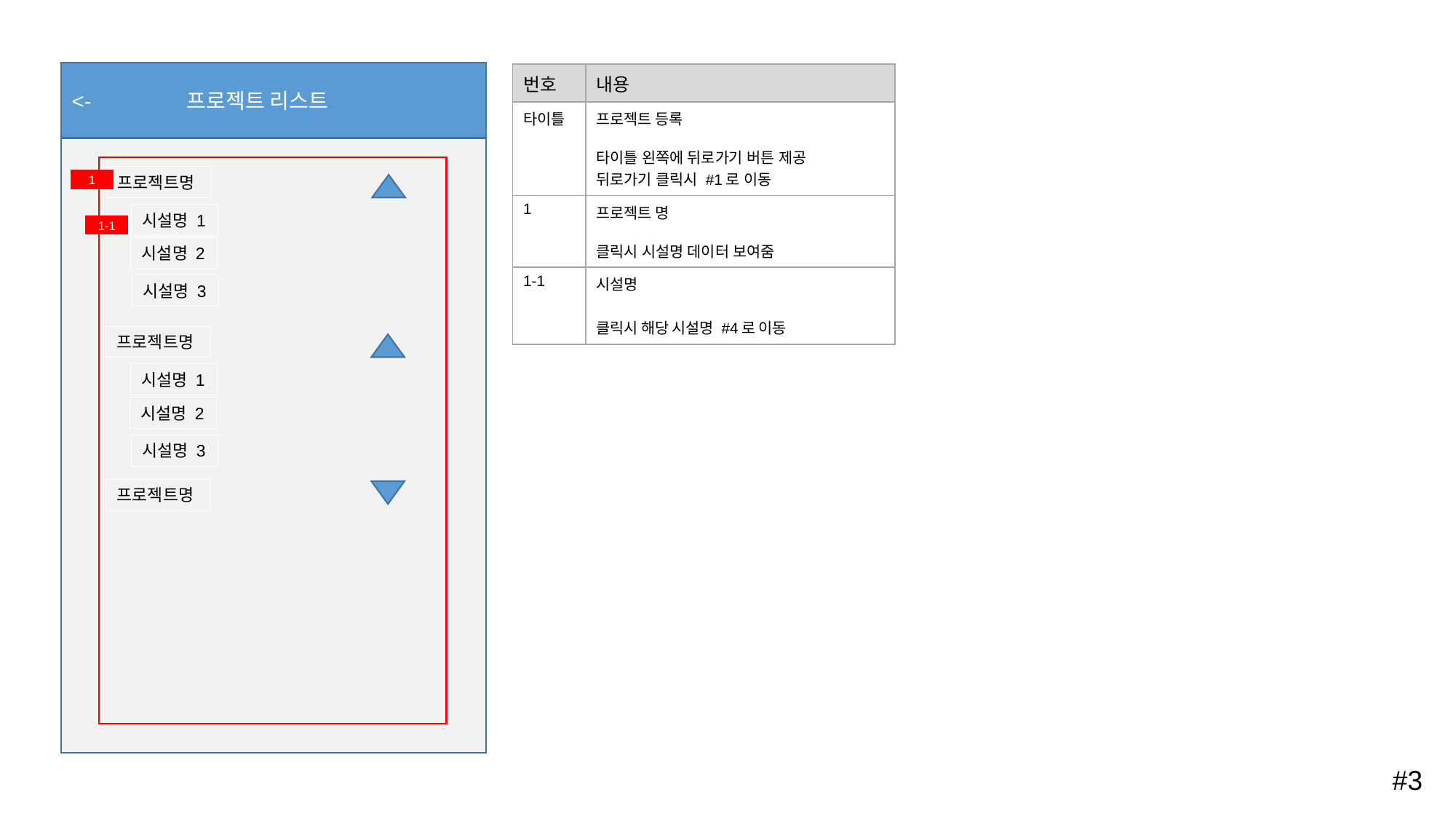

<-               프로젝트 리스트

| 번호 | 내용 |
| --- | --- |
| 타이틀 | 프로젝트 등록 타이틀 왼쪽에 뒤로가기 버튼 제공 뒤로가기 클릭시 #1로 이동 |
| 1 | 프로젝트 명 클릭시 시설명 데이터 보여줌 |
| 1-1 | 시설명 클릭시 해당 시설명 #4로 이동 |

프로젝트명
1

시설명 1
1-1
시설명 2
시설명 3
프로젝트명

시설명 1
시설명 2
시설명 3
프로젝트명

#3